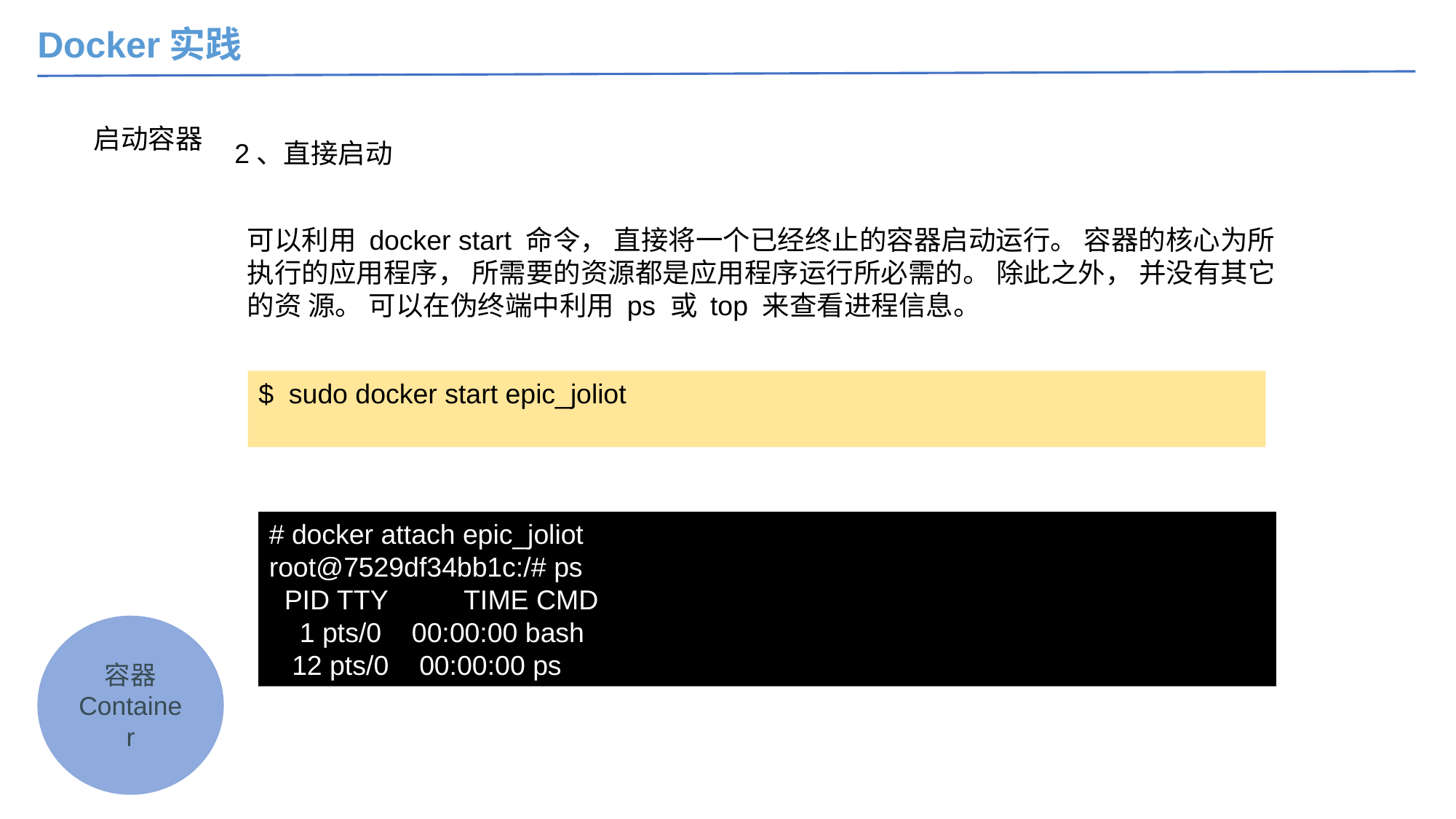

Docker实践
启动容器
2、直接启动
可以利用 docker start 命令， 直接将一个已经终止的容器启动运行。 容器的核心为所执行的应用程序， 所需要的资源都是应用程序运行所必需的。 除此之外， 并没有其它的资 源。 可以在伪终端中利用 ps 或 top 来查看进程信息。
$  sudo docker start epic_joliot

# docker attach epic_joliot
root@7529df34bb1c:/# ps
  PID TTY          TIME CMD
    1 pts/0    00:00:00 bash
   12 pts/0    00:00:00 ps
容器
Container